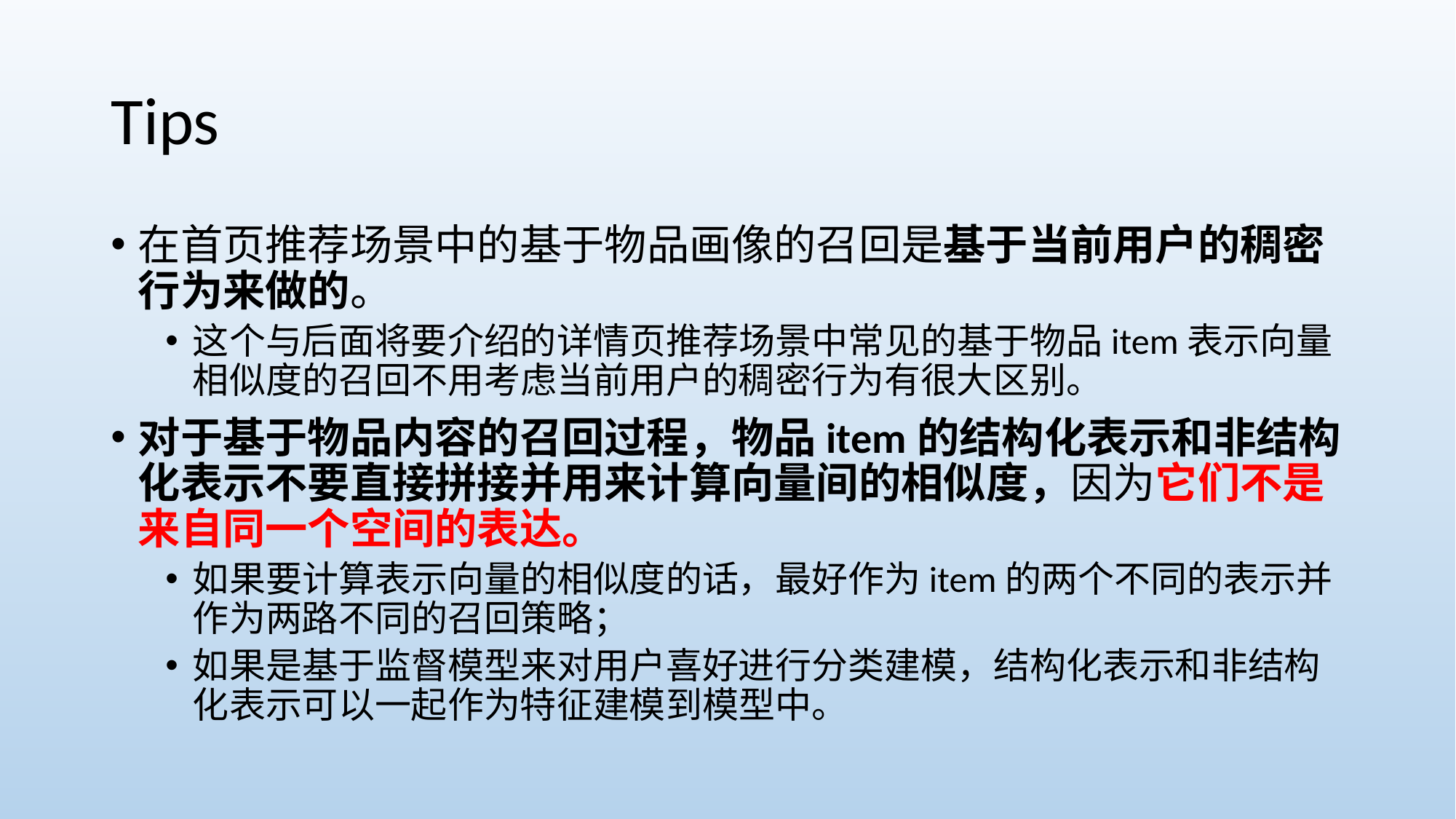

# Tips
在首页推荐场景中的基于物品画像的召回是基于当前用户的稠密行为来做的。
这个与后面将要介绍的详情页推荐场景中常见的基于物品item表示向量相似度的召回不用考虑当前用户的稠密行为有很大区别。
对于基于物品内容的召回过程，物品item的结构化表示和非结构化表示不要直接拼接并用来计算向量间的相似度，因为它们不是来自同一个空间的表达。
如果要计算表示向量的相似度的话，最好作为item的两个不同的表示并作为两路不同的召回策略；
如果是基于监督模型来对用户喜好进行分类建模，结构化表示和非结构化表示可以一起作为特征建模到模型中。